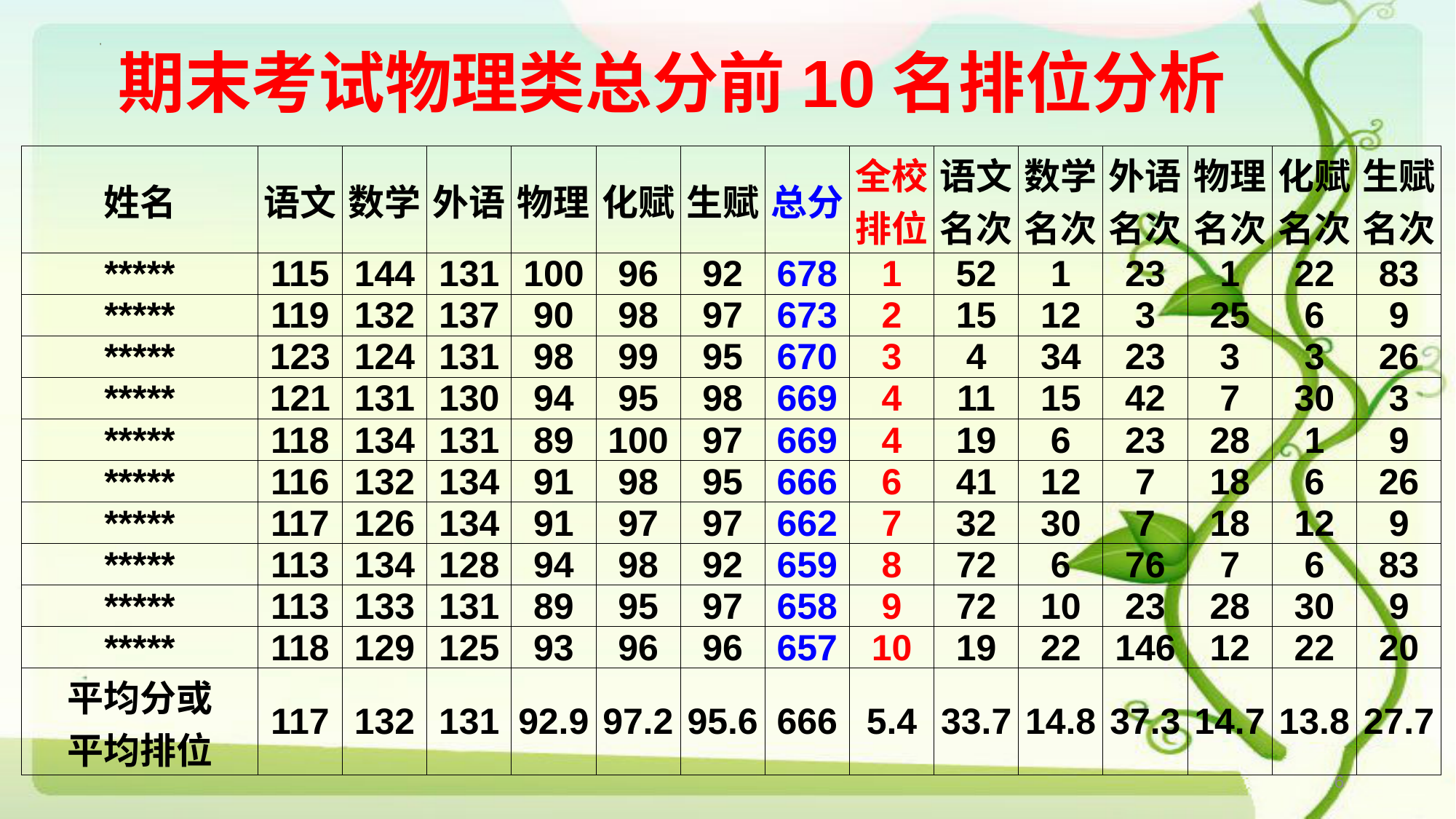

# 期末考试物理类总分前10名排位分析
| 姓名 | 语文 | 数学 | 外语 | 物理 | 化赋 | 生赋 | 总分 | 全校排位 | 语文 名次 | 数学 名次 | 外语 名次 | 物理名次 | 化赋名次 | 生赋名次 |
| --- | --- | --- | --- | --- | --- | --- | --- | --- | --- | --- | --- | --- | --- | --- |
| \*\*\*\*\* | 115 | 144 | 131 | 100 | 96 | 92 | 678 | 1 | 52 | 1 | 23 | 1 | 22 | 83 |
| \*\*\*\*\* | 119 | 132 | 137 | 90 | 98 | 97 | 673 | 2 | 15 | 12 | 3 | 25 | 6 | 9 |
| \*\*\*\*\* | 123 | 124 | 131 | 98 | 99 | 95 | 670 | 3 | 4 | 34 | 23 | 3 | 3 | 26 |
| \*\*\*\*\* | 121 | 131 | 130 | 94 | 95 | 98 | 669 | 4 | 11 | 15 | 42 | 7 | 30 | 3 |
| \*\*\*\*\* | 118 | 134 | 131 | 89 | 100 | 97 | 669 | 4 | 19 | 6 | 23 | 28 | 1 | 9 |
| \*\*\*\*\* | 116 | 132 | 134 | 91 | 98 | 95 | 666 | 6 | 41 | 12 | 7 | 18 | 6 | 26 |
| \*\*\*\*\* | 117 | 126 | 134 | 91 | 97 | 97 | 662 | 7 | 32 | 30 | 7 | 18 | 12 | 9 |
| \*\*\*\*\* | 113 | 134 | 128 | 94 | 98 | 92 | 659 | 8 | 72 | 6 | 76 | 7 | 6 | 83 |
| \*\*\*\*\* | 113 | 133 | 131 | 89 | 95 | 97 | 658 | 9 | 72 | 10 | 23 | 28 | 30 | 9 |
| \*\*\*\*\* | 118 | 129 | 125 | 93 | 96 | 96 | 657 | 10 | 19 | 22 | 146 | 12 | 22 | 20 |
| 平均分或 平均排位 | 117 | 132 | 131 | 92.9 | 97.2 | 95.6 | 666 | 5.4 | 33.7 | 14.8 | 37.3 | 14.7 | 13.8 | 27.7 |
6